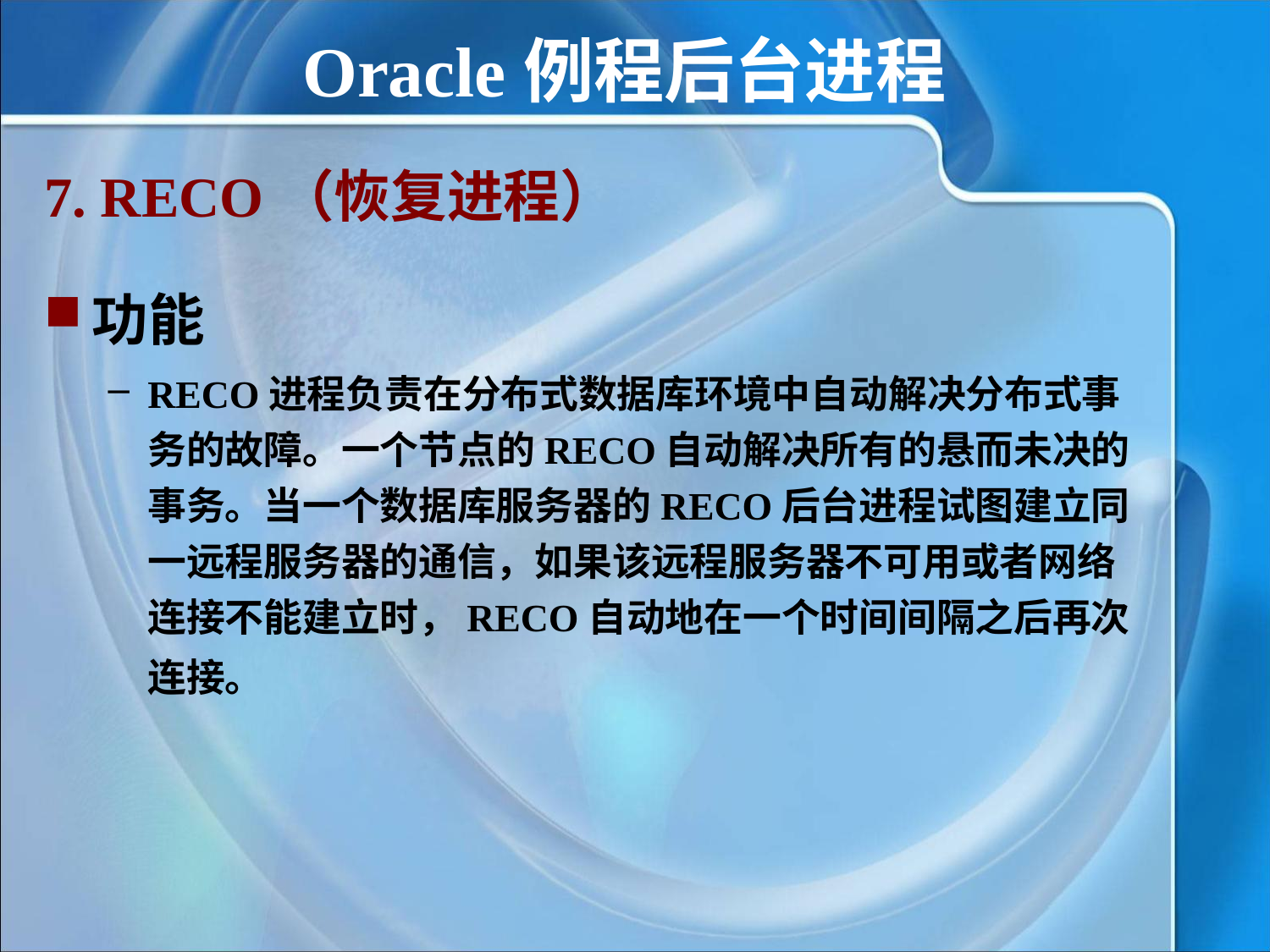

# Oracle例程后台进程
7. RECO（恢复进程）
功能
RECO进程负责在分布式数据库环境中自动解决分布式事务的故障。一个节点的RECO自动解决所有的悬而未决的事务。当一个数据库服务器的RECO后台进程试图建立同一远程服务器的通信，如果该远程服务器不可用或者网络连接不能建立时，RECO自动地在一个时间间隔之后再次连接。

54